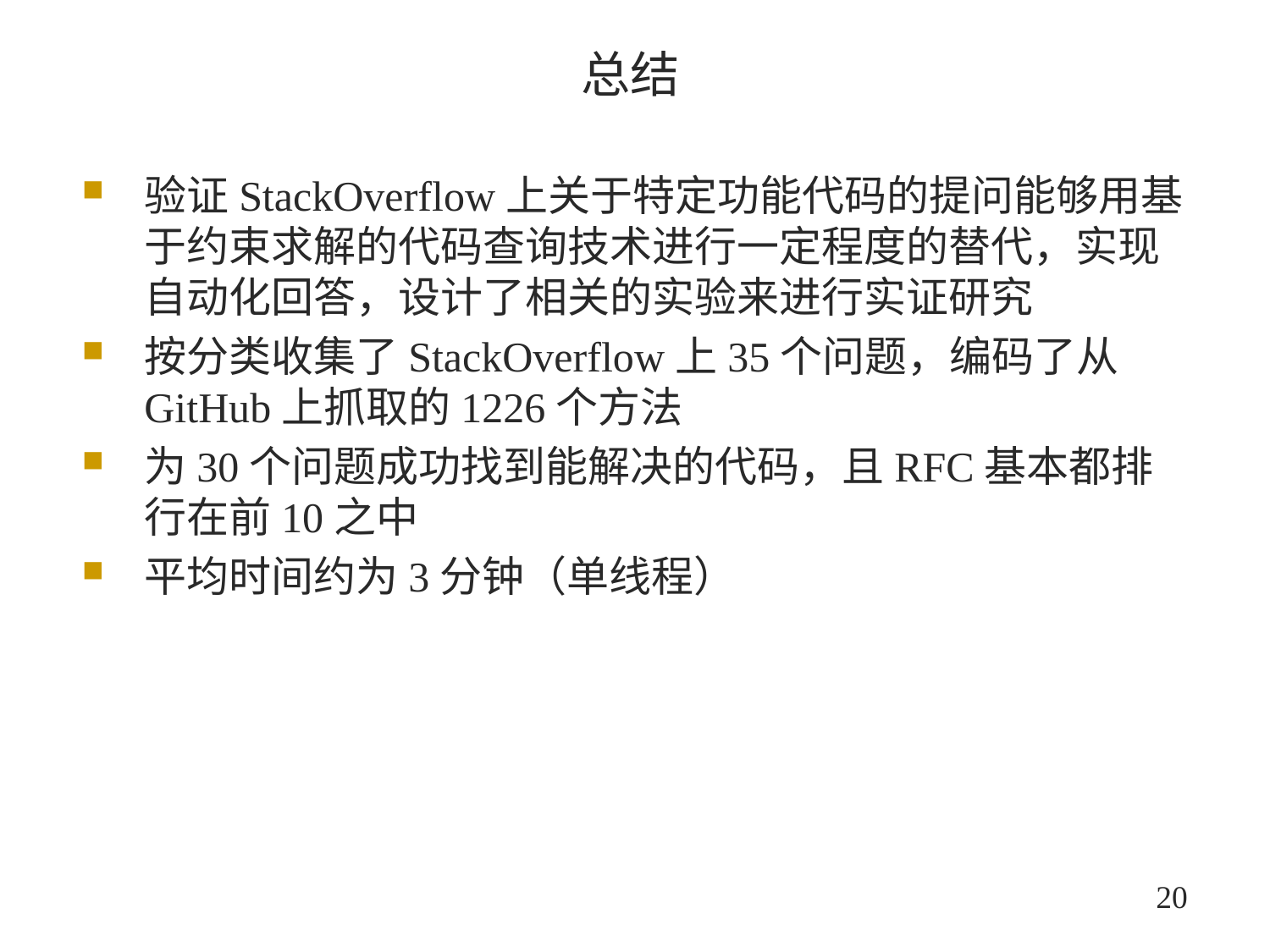

# 总结
验证StackOverflow上关于特定功能代码的提问能够用基于约束求解的代码查询技术进行一定程度的替代，实现自动化回答，设计了相关的实验来进行实证研究
按分类收集了StackOverflow上35个问题，编码了从GitHub上抓取的1226个方法
为30个问题成功找到能解决的代码，且RFC基本都排行在前10之中
平均时间约为3分钟（单线程）
20